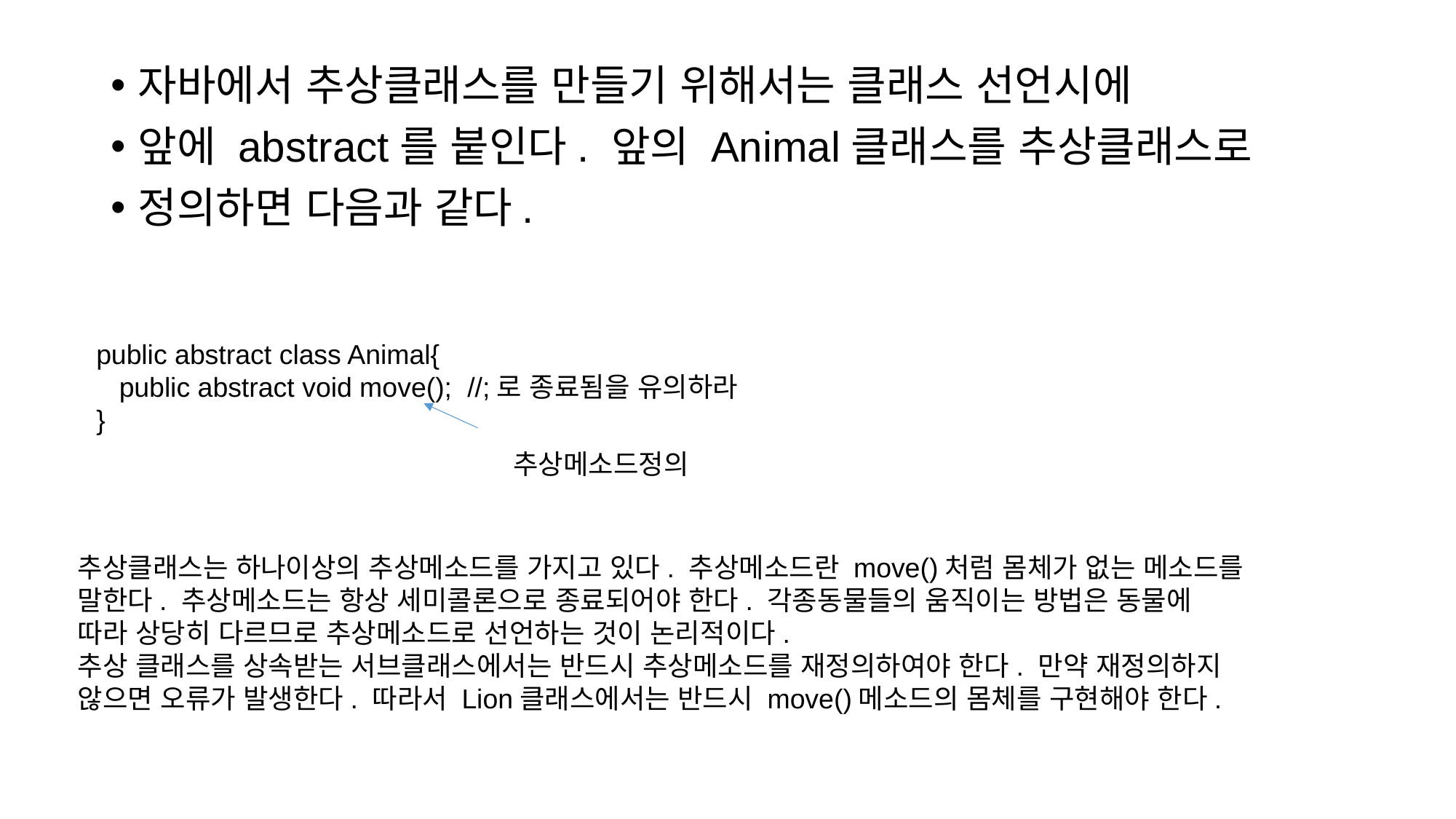

자바에서 추상클래스를 만들기 위해서는 클래스 선언시에
앞에 abstract를 붙인다. 앞의 Animal클래스를 추상클래스로
정의하면 다음과 같다.
public abstract class Animal{
   public abstract void move();  //;로 종료됨을 유의하라
}
추상메소드정의
추상클래스는 하나이상의 추상메소드를 가지고 있다. 추상메소드란 move()처럼 몸체가 없는 메소드를
말한다. 추상메소드는 항상 세미콜론으로 종료되어야 한다. 각종동물들의 움직이는 방법은 동물에
따라 상당히 다르므로 추상메소드로 선언하는 것이 논리적이다.
추상 클래스를 상속받는 서브클래스에서는 반드시 추상메소드를 재정의하여야 한다. 만약 재정의하지
않으면 오류가 발생한다. 따라서 Lion클래스에서는 반드시 move()메소드의 몸체를 구현해야 한다.